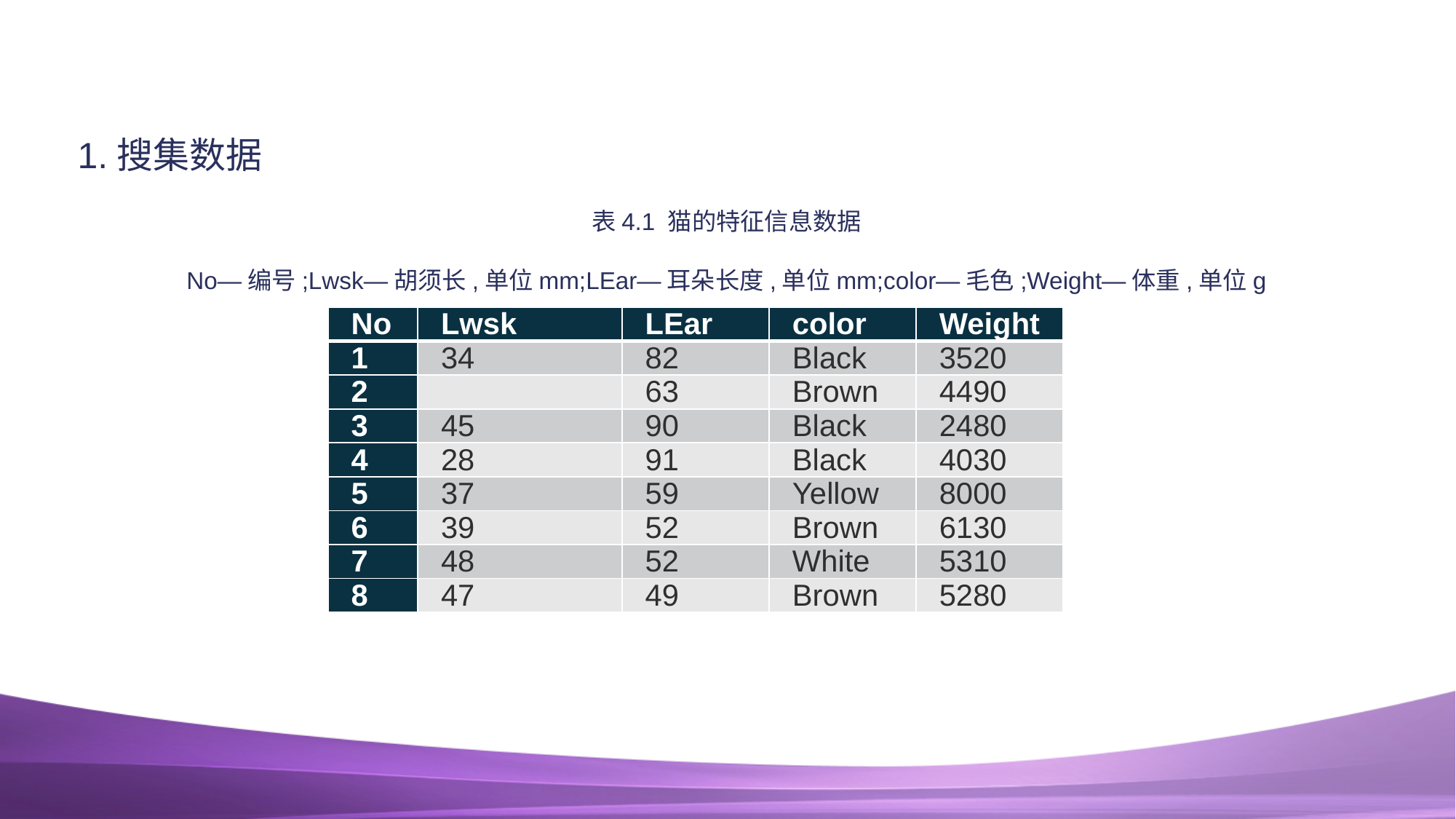

#
1.搜集数据
表4.1 猫的特征信息数据
No—编号;Lwsk—胡须长,单位mm;LEar—耳朵长度,单位mm;color—毛色;Weight—体重,单位g

| No | Lwsk | LEar | color | Weight |
| --- | --- | --- | --- | --- |
| 1 | 34 | 82 | Black | 3520 |
| 2 |  | 63 | Brown | 4490 |
| 3 | 45 | 90 | Black | 2480 |
| 4 | 28 | 91 | Black | 4030 |
| 5 | 37 | 59 | Yellow | 8000 |
| 6 | 39 | 52 | Brown | 6130 |
| 7 | 48 | 52 | White | 5310 |
| 8 | 47 | 49 | Brown | 5280 |